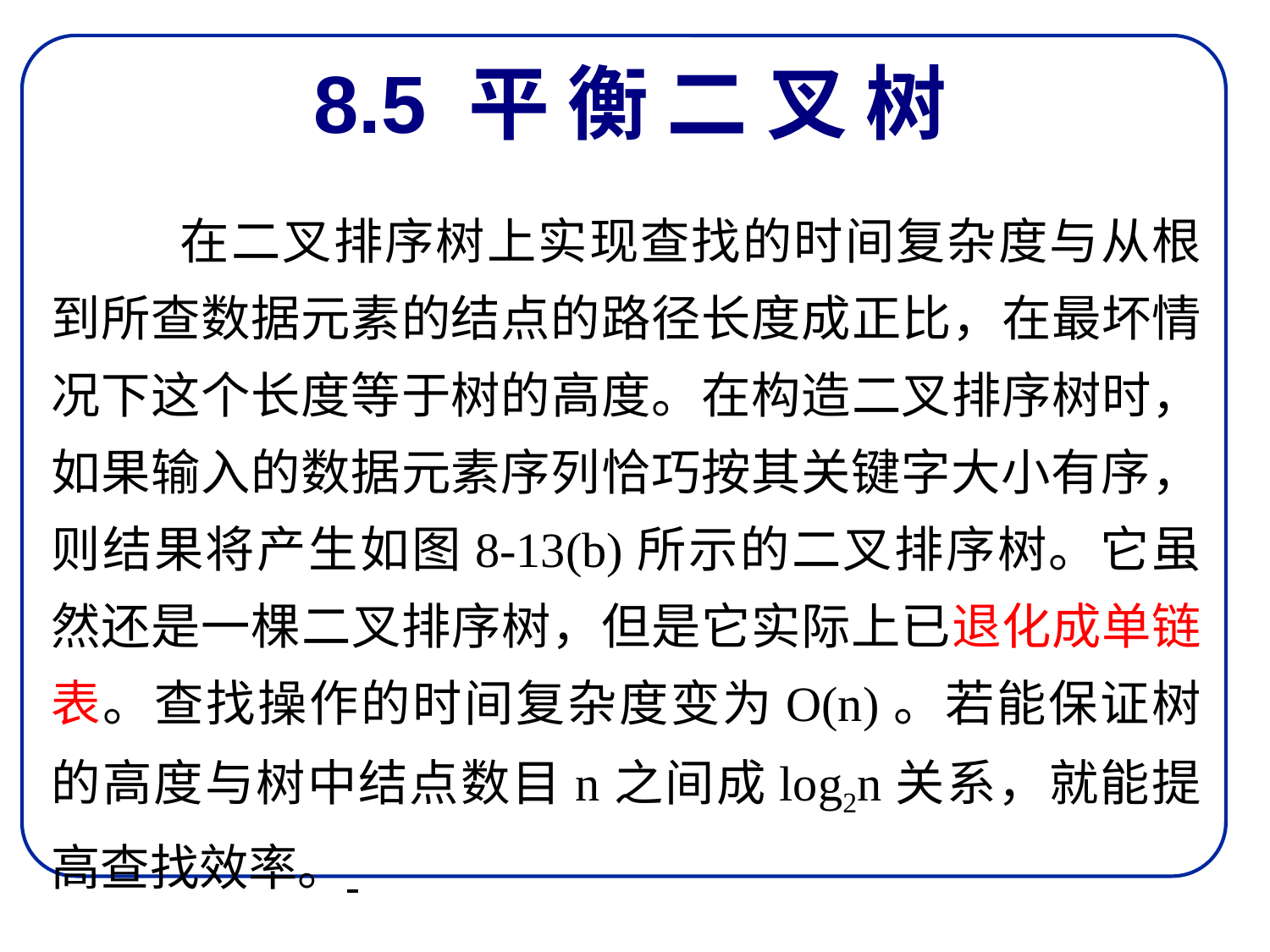

# 8.5 平 衡 二 叉 树
	在二叉排序树上实现查找的时间复杂度与从根到所查数据元素的结点的路径长度成正比，在最坏情况下这个长度等于树的高度。在构造二叉排序树时，如果输入的数据元素序列恰巧按其关键字大小有序，则结果将产生如图8-13(b)所示的二叉排序树。它虽然还是一棵二叉排序树，但是它实际上已退化成单链表。查找操作的时间复杂度变为O(n)。若能保证树的高度与树中结点数目n之间成log2n关系，就能提高查找效率。